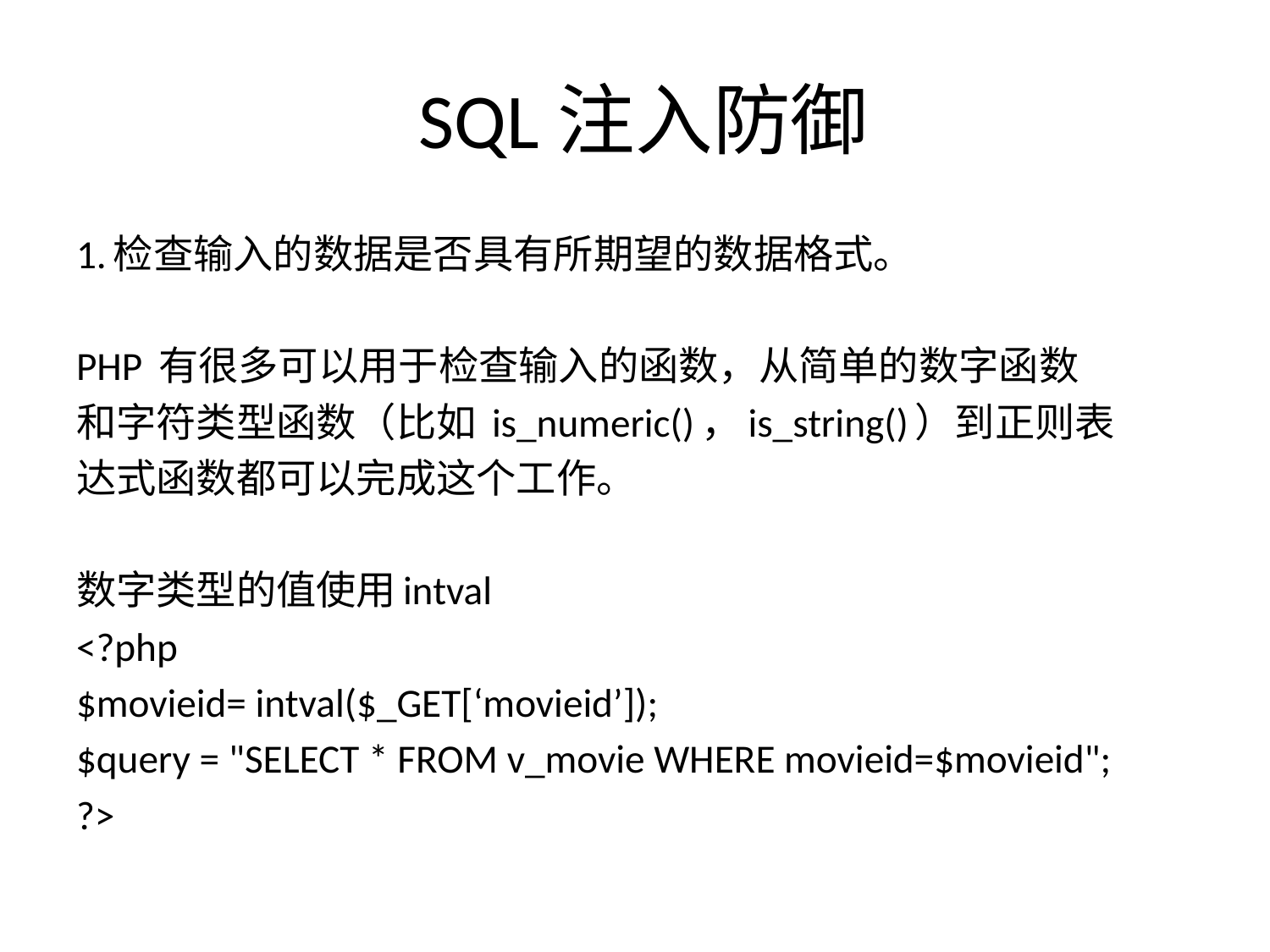

# SQL注入防御
1.检查输入的数据是否具有所期望的数据格式。

PHP 有很多可以用于检查输入的函数，从简单的数字函数
和字符类型函数（比如 is_numeric()，is_string()）到正则表
达式函数都可以完成这个工作。

数字类型的值使用intval
<?php
$movieid= intval($_GET[‘movieid’]);
$query = "SELECT * FROM v_movie WHERE movieid=$movieid";
?>